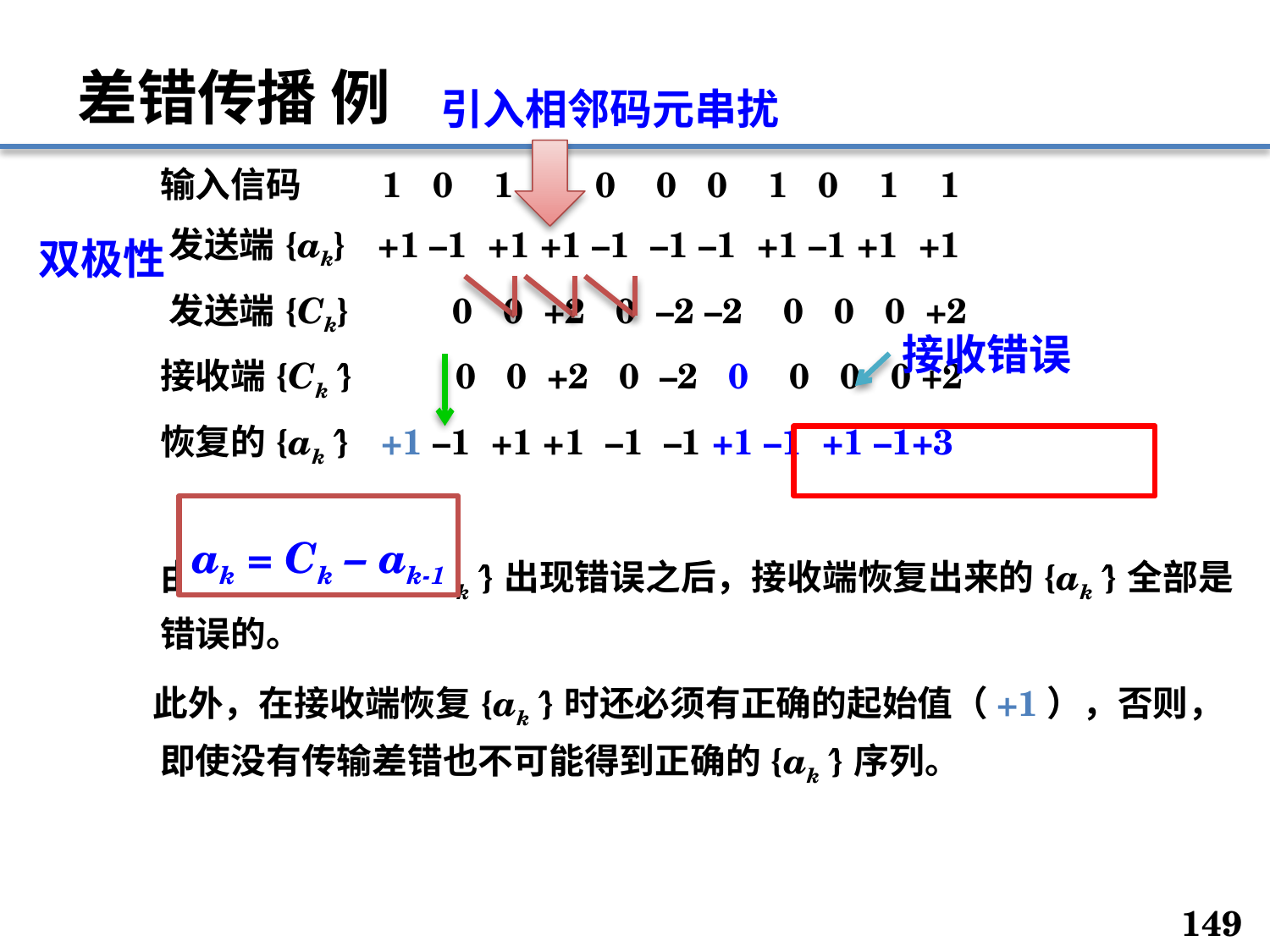

# 差错传播 例
引入相邻码元串扰

	输入信码         1   0    1   1   0    0   0    1   0    1    1
    发送端{ak}   +1 –1  +1 +1 –1  –1 –1  +1 –1 +1  +1
    发送端{Ck}          0   0  +2   0  –2 –2    0   0   0  +2
	接收端{Ck′}          0   0  +2   0  –2   0    0   0   0 +2
	恢复的{ak′}   +1 –1  +1 +1  –1  –1 +1 –1  +1 –1+3

	由上例可见，自{Ck′}出现错误之后，接收端恢复出来的{ak′}全部是错误的。
  此外，在接收端恢复{ak′}时还必须有正确的起始值（+1），否则，即使没有传输差错也不可能得到正确的{ak′}序列。
双极性
接收错误

ak = Ck – ak-1
149